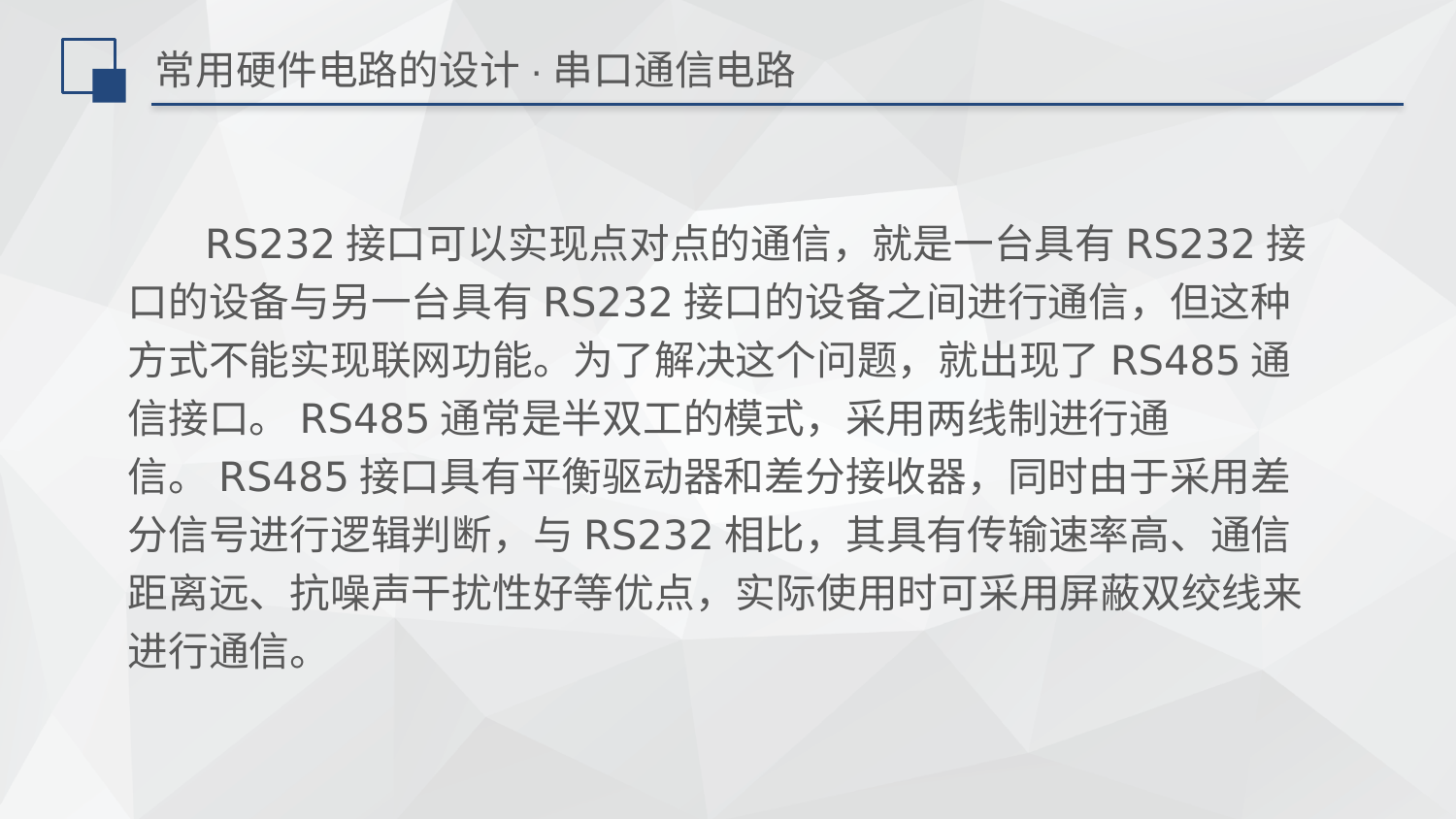

# 常用硬件电路的设计·串口通信电路
      RS232接口可以实现点对点的通信，就是一台具有RS232接口的设备与另一台具有RS232接口的设备之间进行通信，但这种方式不能实现联网功能。为了解决这个问题，就出现了RS485通信接口。RS485通常是半双工的模式，采用两线制进行通信。RS485接口具有平衡驱动器和差分接收器，同时由于采用差分信号进行逻辑判断，与RS232相比，其具有传输速率高、通信距离远、抗噪声干扰性好等优点，实际使用时可采用屏蔽双绞线来进行通信。